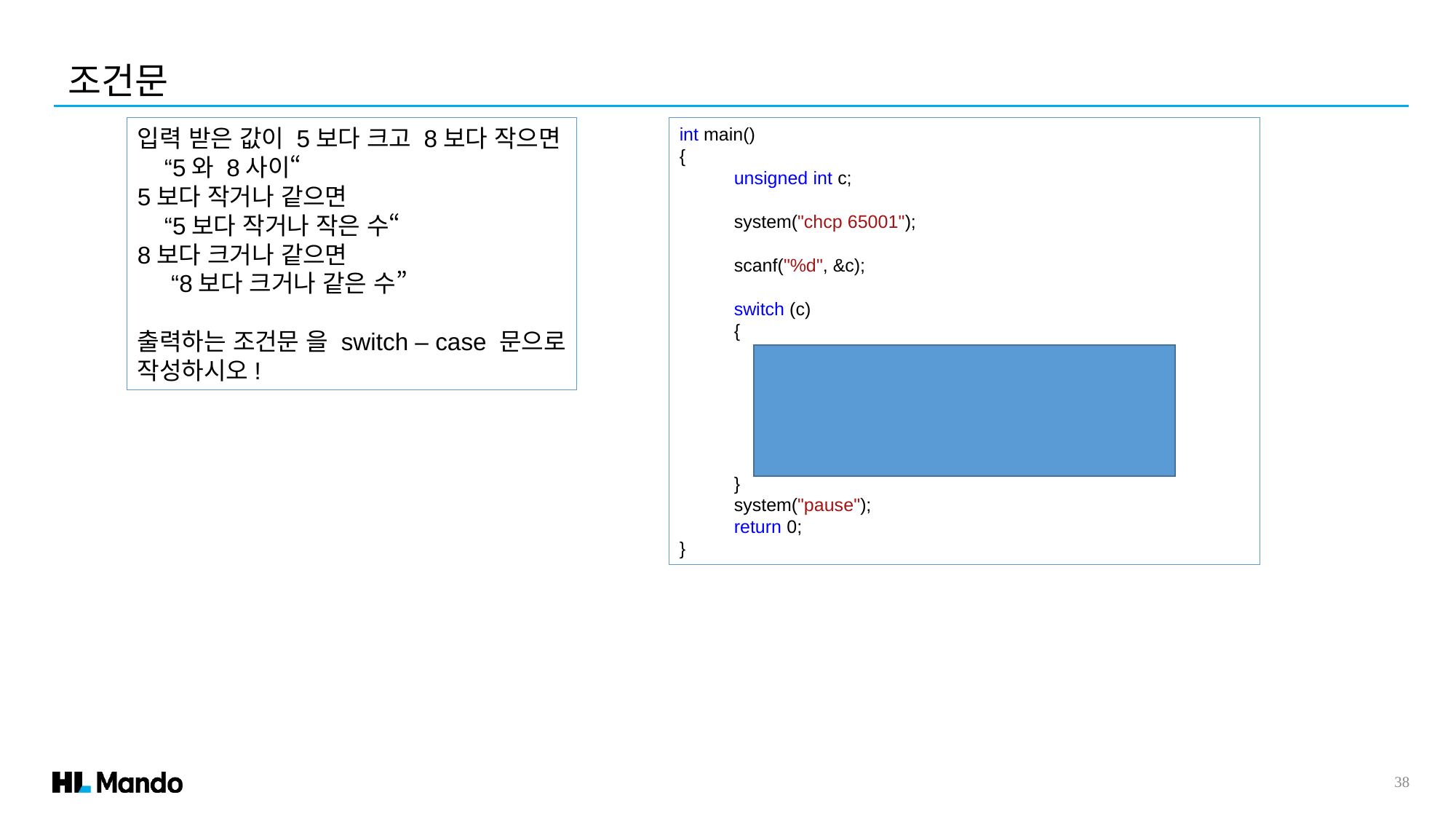

조건문
입력 받은 값이 5보다 크고 8보다 작으면
    “5와 8사이“
5보다 작거나 같으면
    “5보다 작거나 작은 수“
8보다 크거나 같으면
     “8보다 크거나 같은 수”

출력하는 조건문 을 switch – case 문으로
작성하시오!
int main()
{
unsigned int c;

system("chcp 65001");

scanf("%d", &c);

switch (c)
{

}
system("pause");
return 0;
}

38